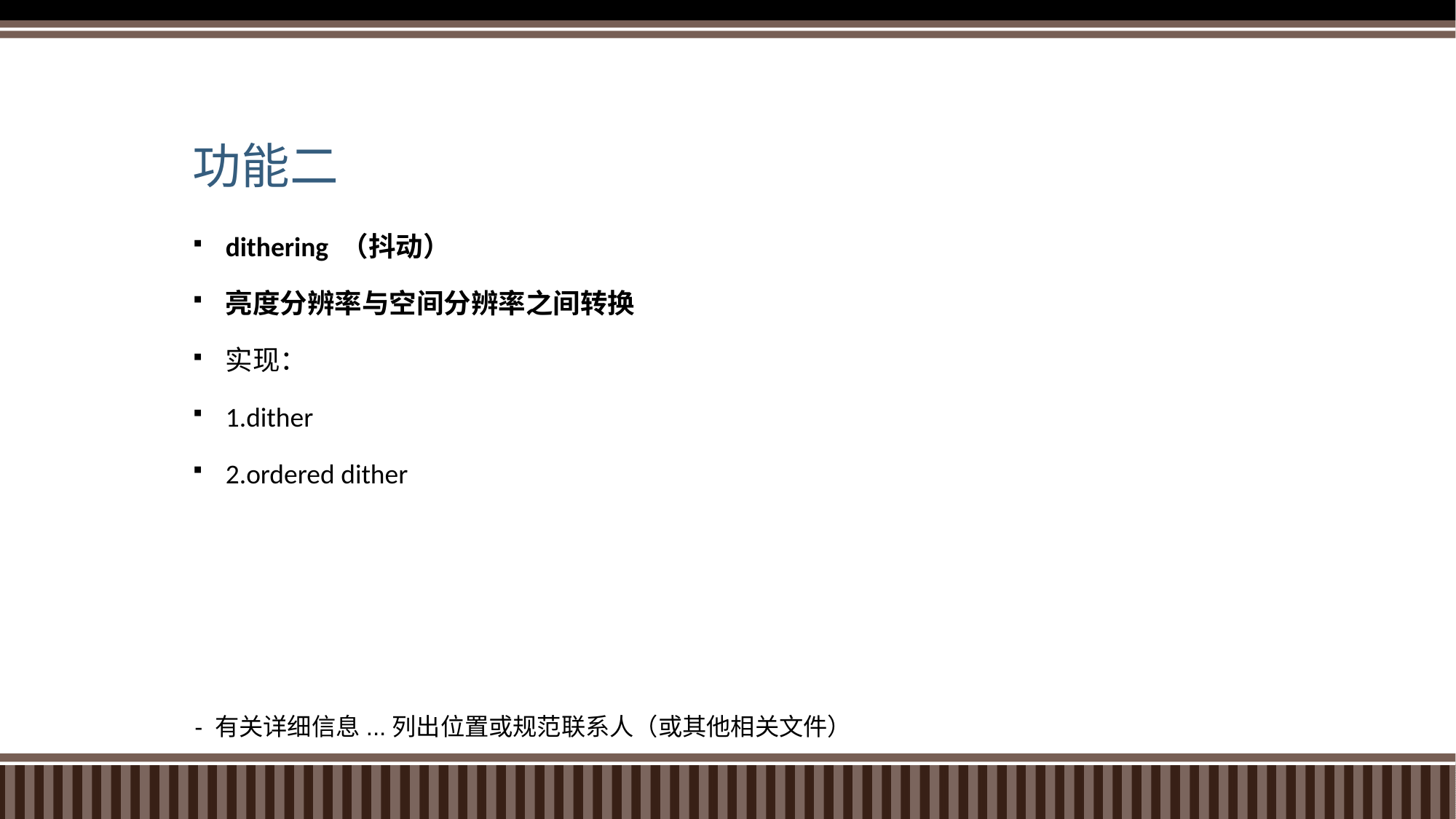

# 功能二
dithering （抖动）
亮度分辨率与空间分辨率之间转换
实现：
1.dither
2.ordered dither
- 有关详细信息...列出位置或规范联系人（或其他相关文件）